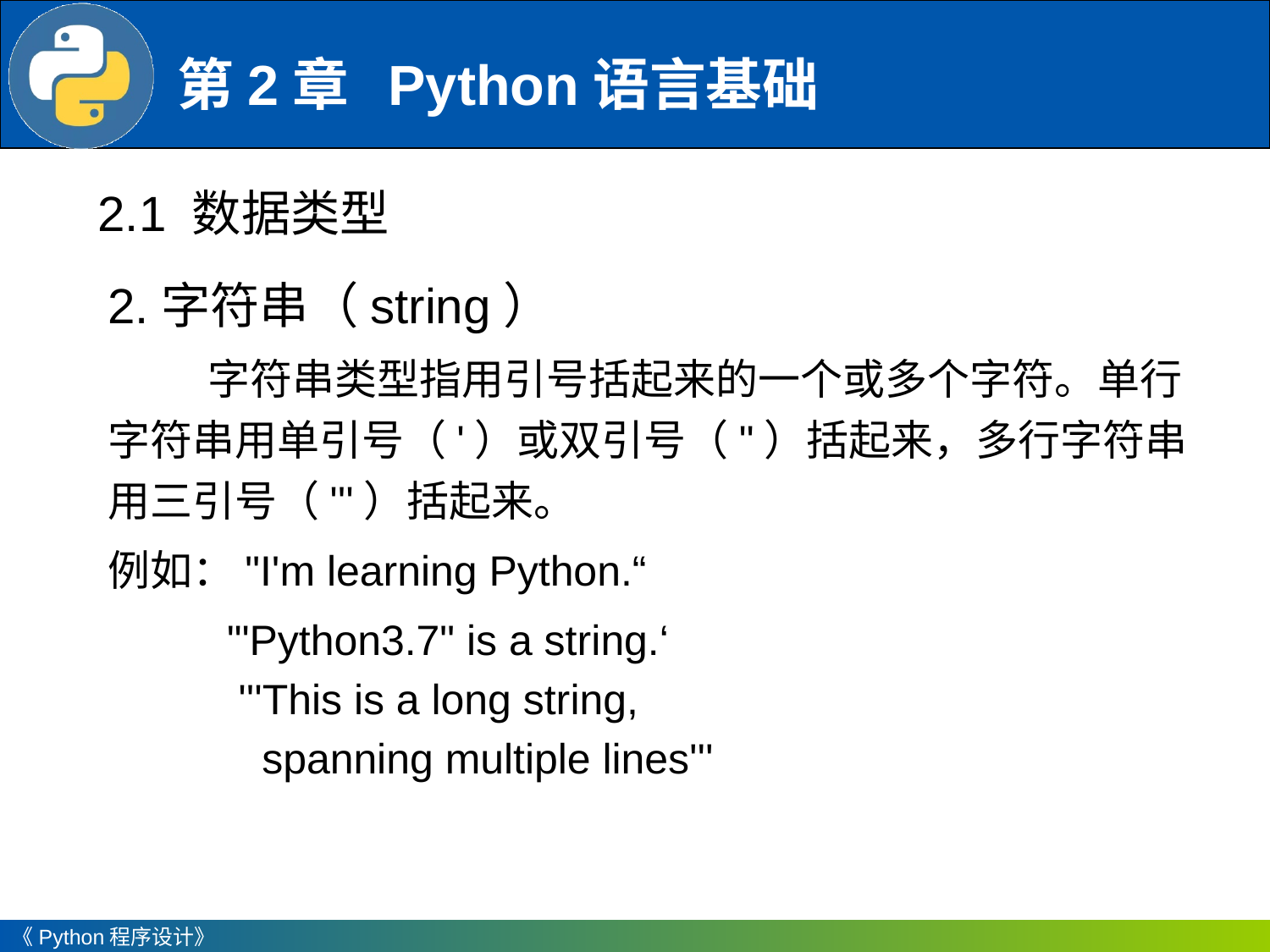

2.1 数据类型
2.字符串（string）
字符串类型指用引号括起来的一个或多个字符。单行字符串用单引号（'）或双引号（"）括起来，多行字符串用三引号（'''）括起来。
例如："I'm learning Python.“
          '"Python3.7" is a string.‘
           '''This is a long string,
             spanning multiple lines'''